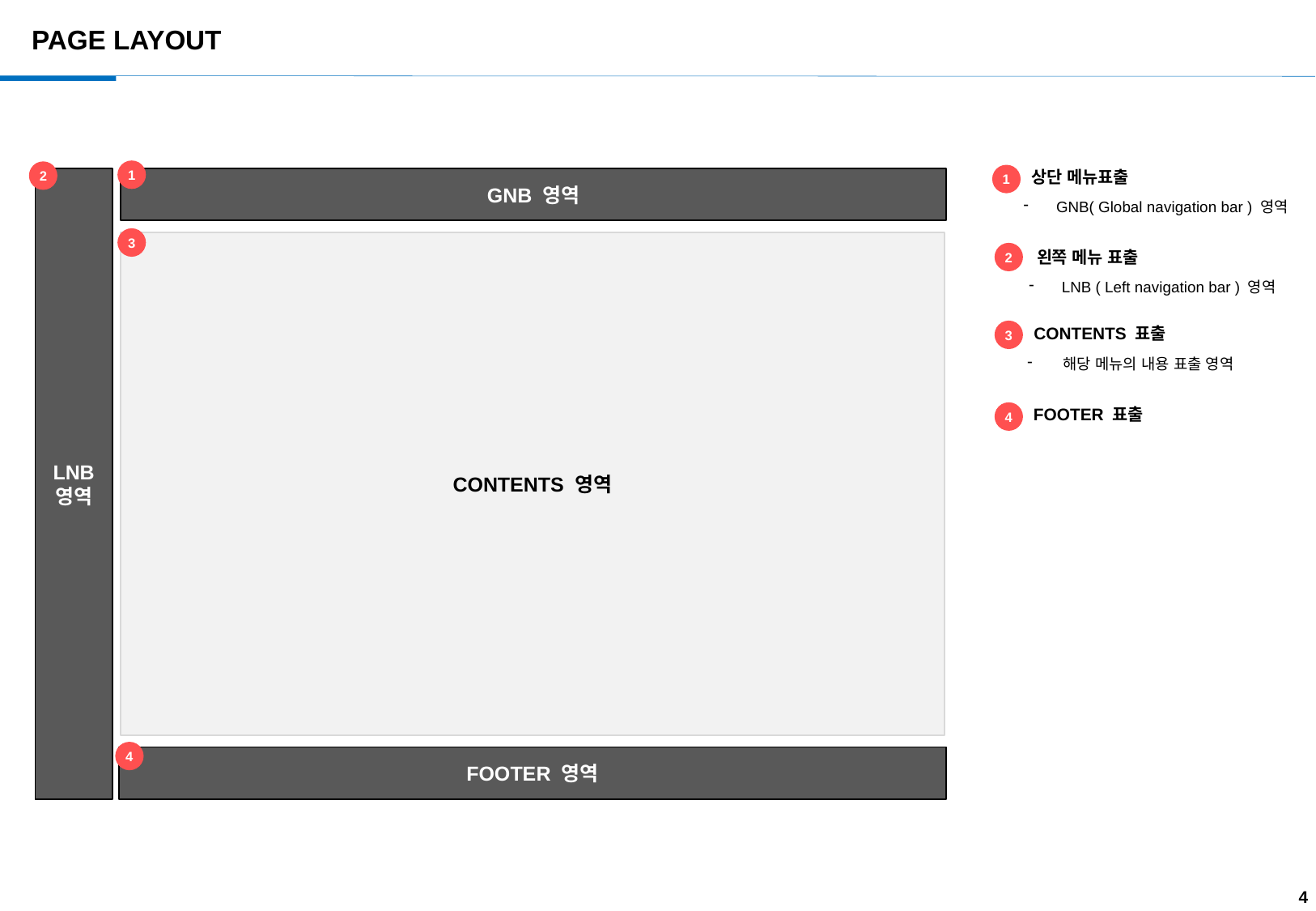

PAGE LAYOUT
1
상단 메뉴표출
2
1
LNB 영역
GNB 영역
 GNB( Global navigation bar ) 영역
3
CONTENTS 영역
왼쪽 메뉴 표출
2
 LNB ( Left navigation bar ) 영역
CONTENTS 표출

3
 해당 메뉴의 내용 표출 영역
FOOTER 표출
4
4
FOOTER 영역